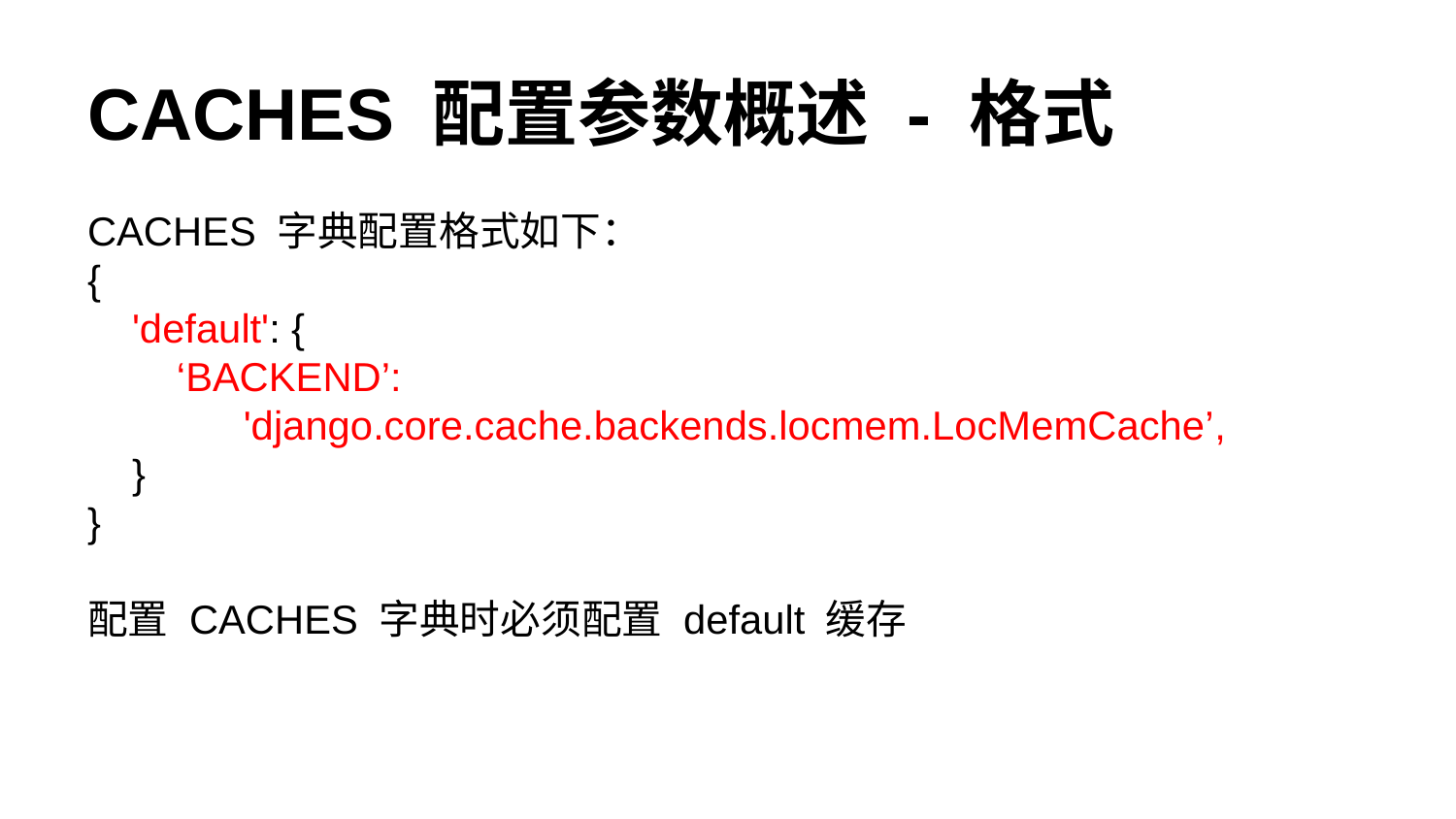

# CACHES 配置参数概述 - 格式
CACHES 字典配置格式如下：
{
    'default': {
        ‘BACKEND’:
              'django.core.cache.backends.locmem.LocMemCache’,
    }
}

配置 CACHES 字典时必须配置 default 缓存